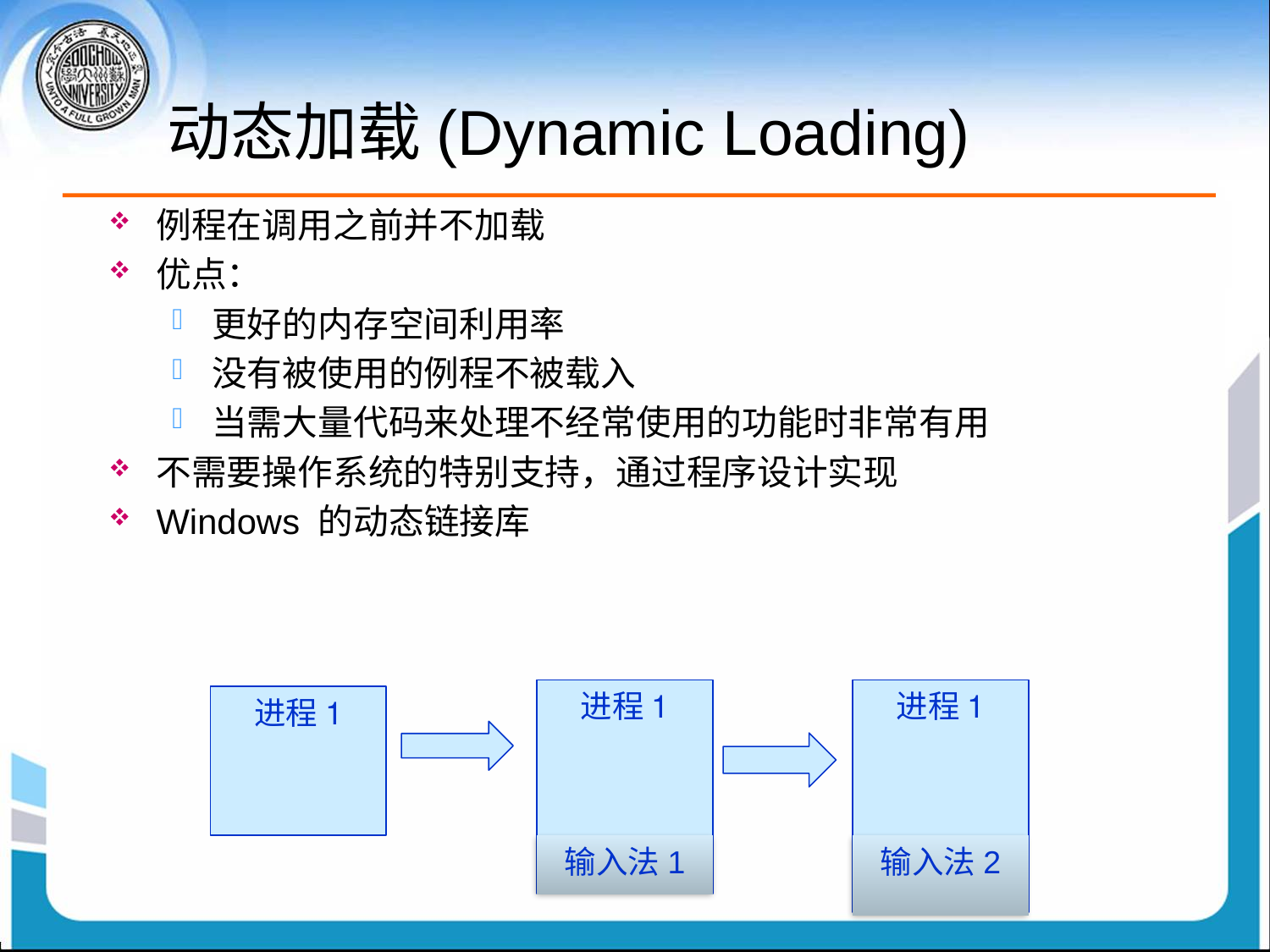

# 动态加载(Dynamic Loading)
例程在调用之前并不加载
优点：
更好的内存空间利用率
没有被使用的例程不被载入
当需大量代码来处理不经常使用的功能时非常有用
不需要操作系统的特别支持，通过程序设计实现
Windows 的动态链接库
进程1
进程1
进程1

输入法1
输入法2